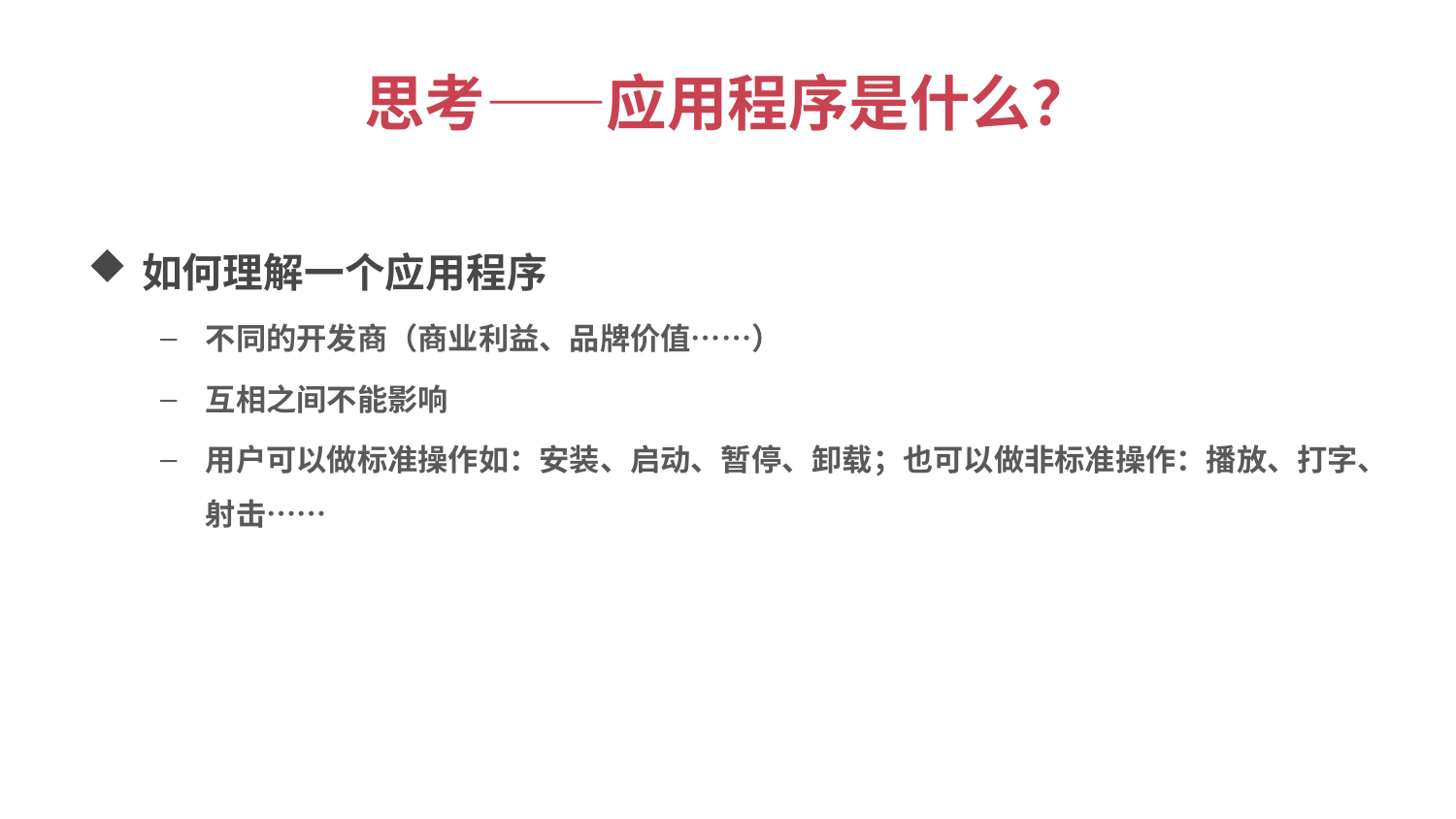

# 思考——应用程序是什么？
如何理解一个应用程序
不同的开发商（商业利益、品牌价值……）
互相之间不能影响
用户可以做标准操作如：安装、启动、暂停、卸载；也可以做非标准操作：播放、打字、射击……